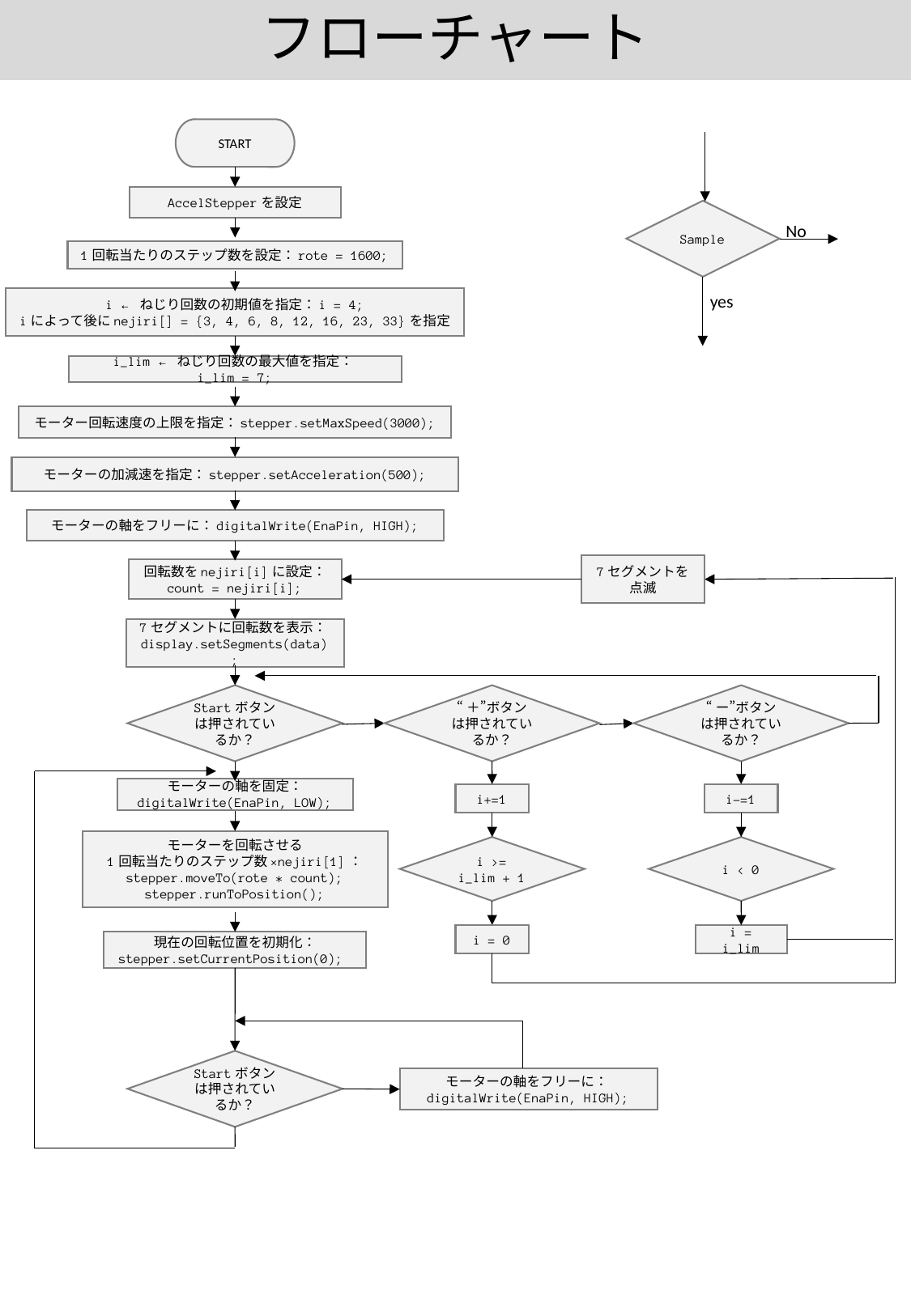

# フローチャート
START
Sample
No
yes
AccelStepperを設定
1回転当たりのステップ数を設定：rote = 1600;
i ← ねじり回数の初期値を指定：i = 4;
iによって後にnejiri[] = {3, 4, 6, 8, 12, 16, 23, 33}を指定
i_lim ← ねじり回数の最大値を指定：i_lim = 7;
モーター回転速度の上限を指定：stepper.setMaxSpeed(3000);
モーターの加減速を指定：stepper.setAcceleration(500);
モーターの軸をフリーに：digitalWrite(EnaPin, HIGH);
7セグメントを点滅
回転数をnejiri[i]に設定：
count = nejiri[i];
7セグメントに回転数を表示：display.setSegments(data);
Startボタンは押されているか？
“＋”ボタンは押されているか？
“ー”ボタンは押されているか？
モーターの軸を固定：
digitalWrite(EnaPin, LOW);
i+=1
i-=1
モーターを回転させる
1回転当たりのステップ数×nejiri[1]：
stepper.moveTo(rote * count);
stepper.runToPosition();
i >= i_lim + 1
i < 0
i = 0
i = i_lim
現在の回転位置を初期化：
stepper.setCurrentPosition(0);
Startボタンは押されているか？
モーターの軸をフリーに：digitalWrite(EnaPin, HIGH);